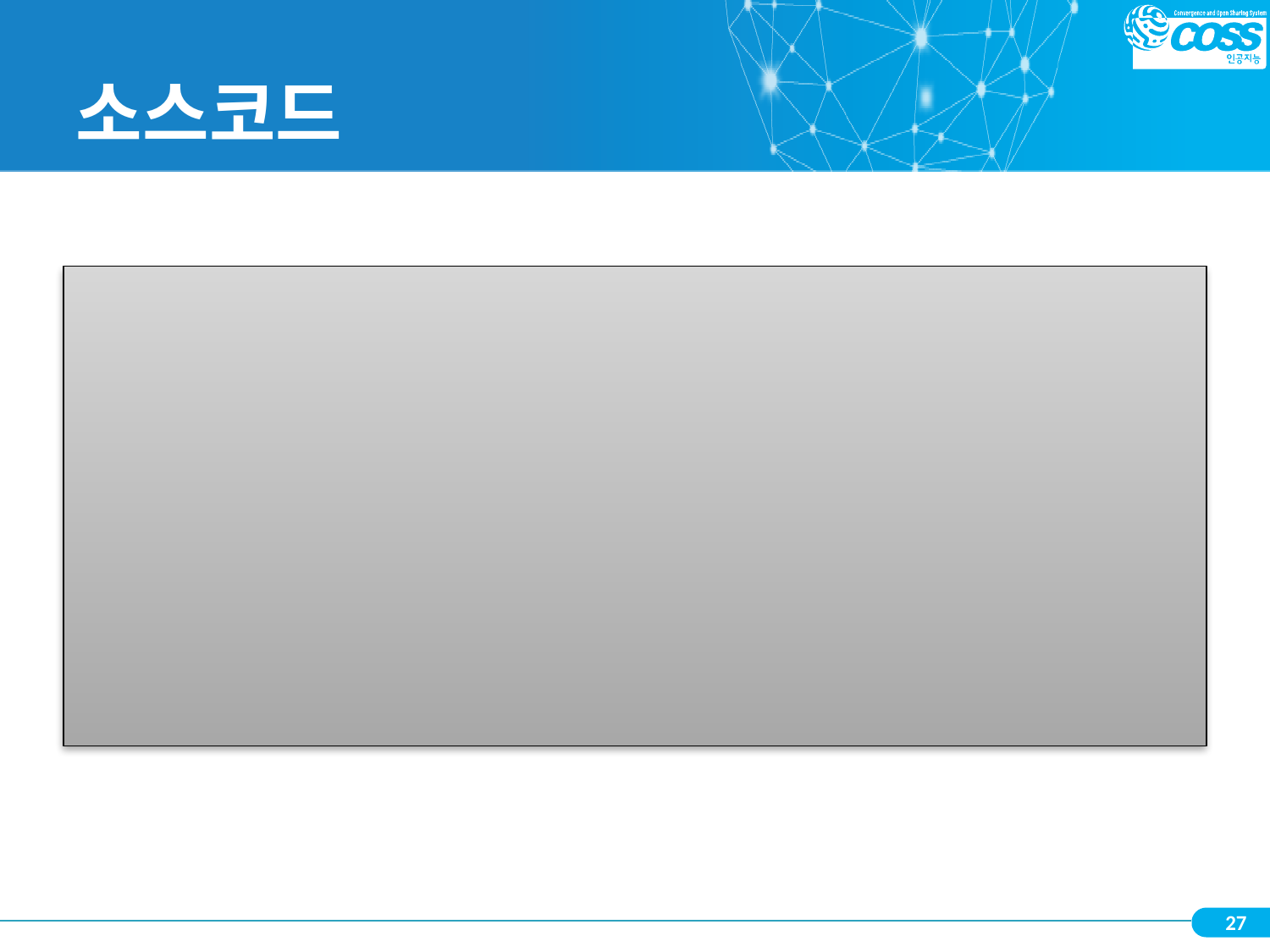

# 소스코드

# 짝수, 홀수 판단하기
num = int(input("정수 입력: "))
if num % 2 == 0 :
    print("짝수 입니다.")
else :
    print("홀수 입니다.")
print("\n프로그램 종료")